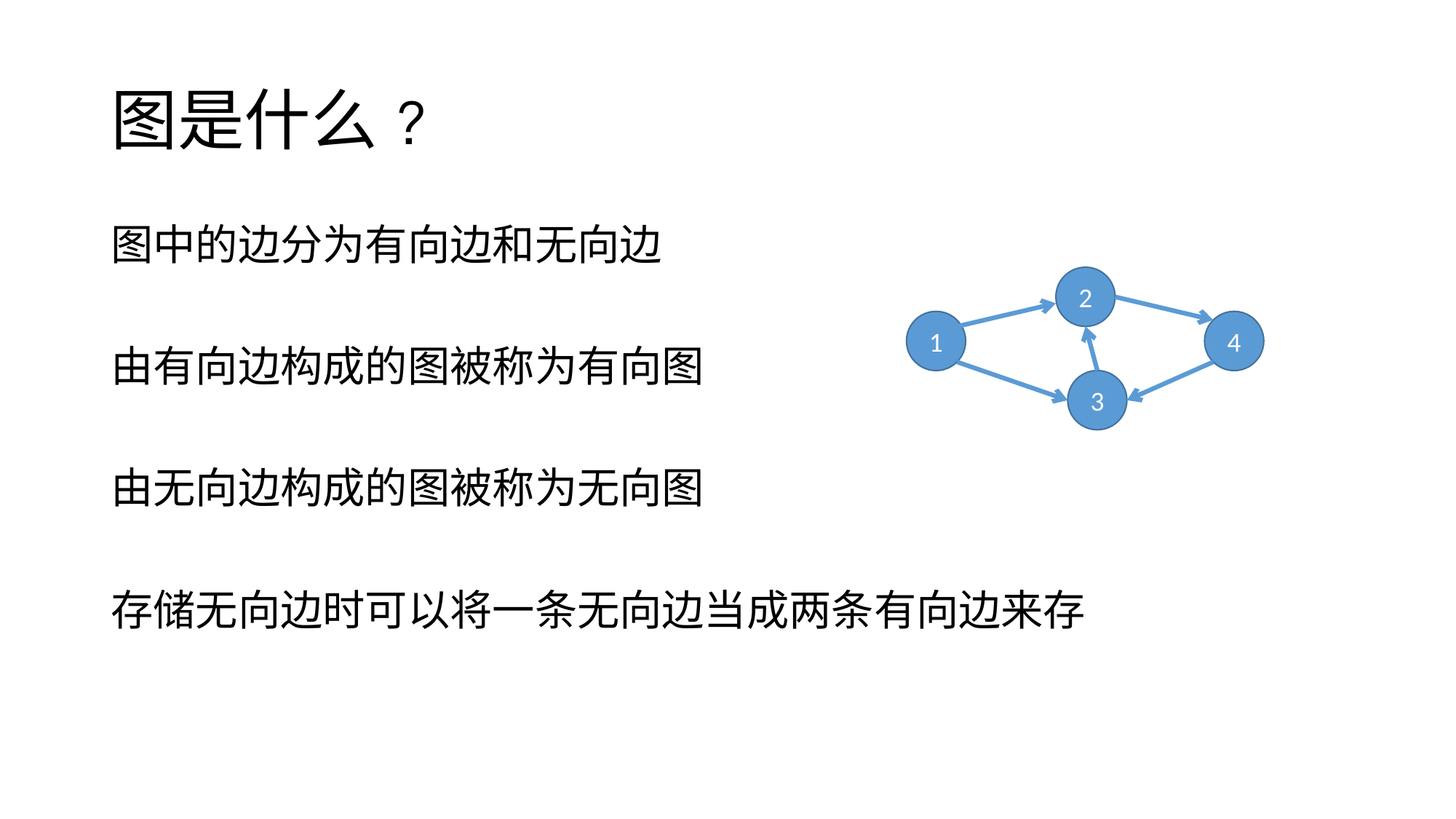

# 图是什么?
图中的边分为有向边和无向边

由有向边构成的图被称为有向图

由无向边构成的图被称为无向图

存储无向边时可以将一条无向边当成两条有向边来存
2
1
3
4